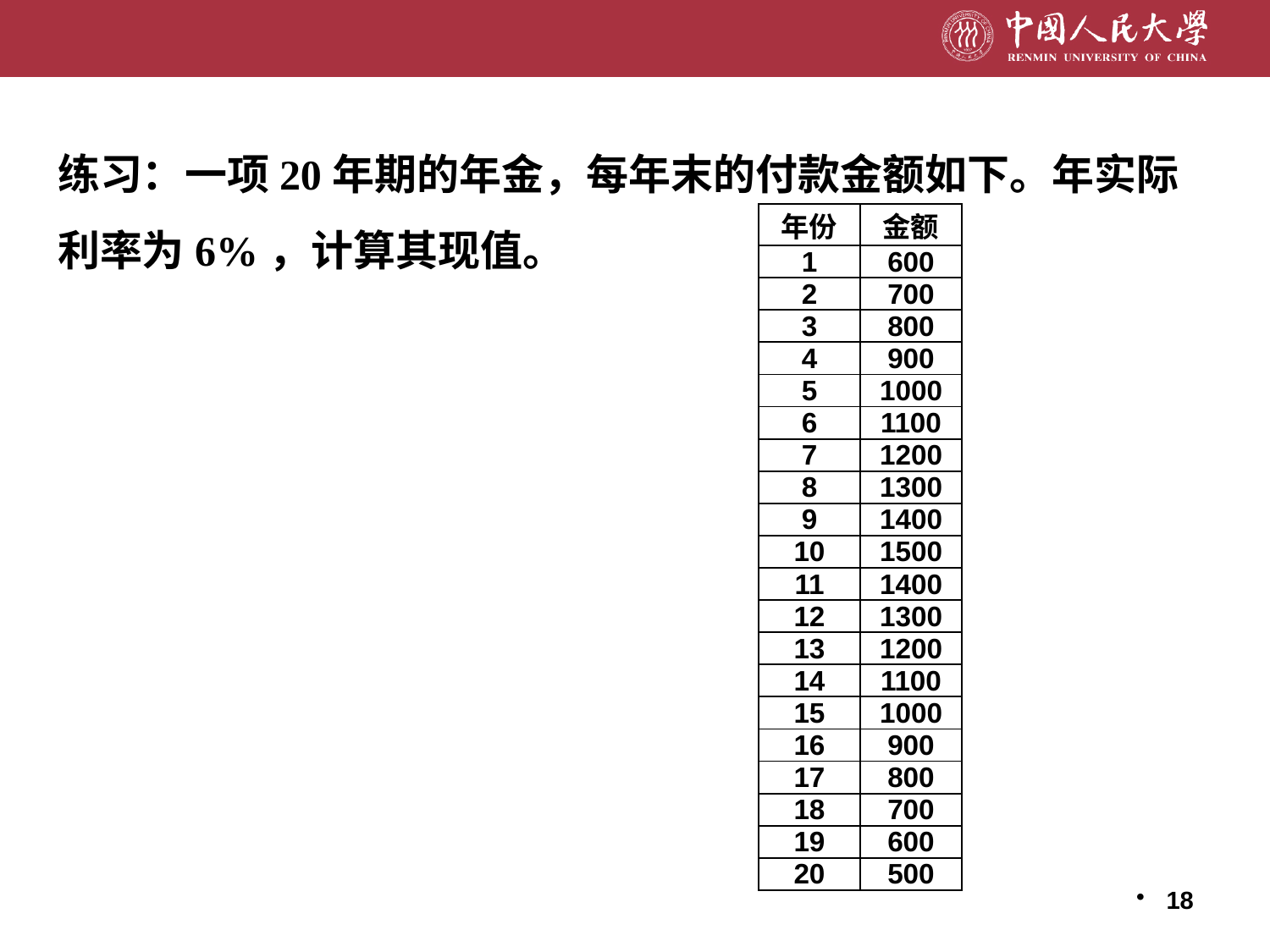

练习：一项20年期的年金，每年末的付款金额如下。年实际利率为6%，计算其现值。
| 年份 | 金额 |
| --- | --- |
| 1 | 600 |
| 2 | 700 |
| 3 | 800 |
| 4 | 900 |
| 5 | 1000 |
| 6 | 1100 |
| 7 | 1200 |
| 8 | 1300 |
| 9 | 1400 |
| 10 | 1500 |
| 11 | 1400 |
| 12 | 1300 |
| 13 | 1200 |
| 14 | 1100 |
| 15 | 1000 |
| 16 | 900 |
| 17 | 800 |
| 18 | 700 |
| 19 | 600 |
| 20 | 500 |
18